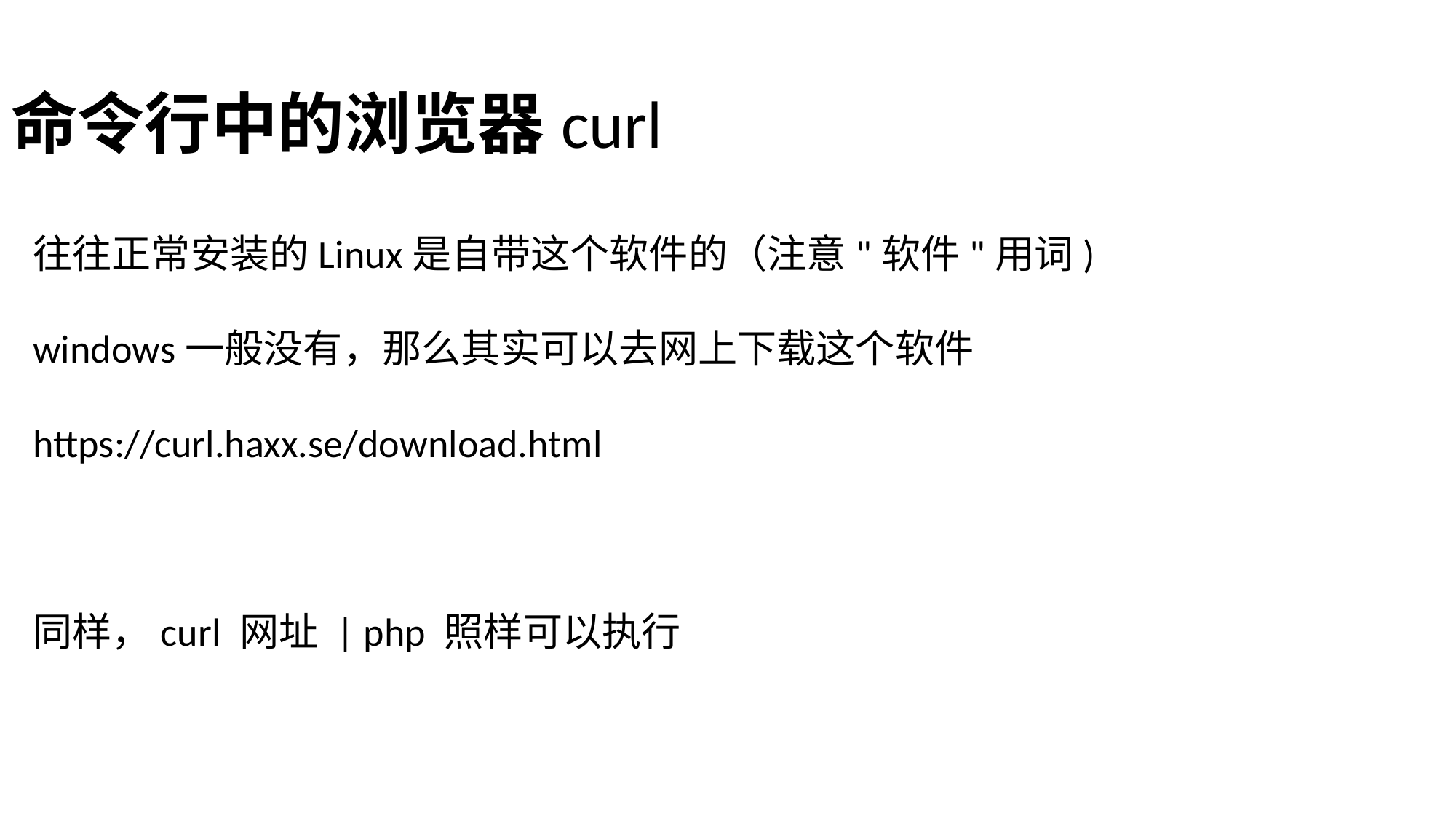

# 命令行中的浏览器curl
往往正常安装的Linux是自带这个软件的（注意"软件"用词)

windows一般没有，那么其实可以去网上下载这个软件

https://curl.haxx.se/download.html

同样，curl 网址 | php 照样可以执行